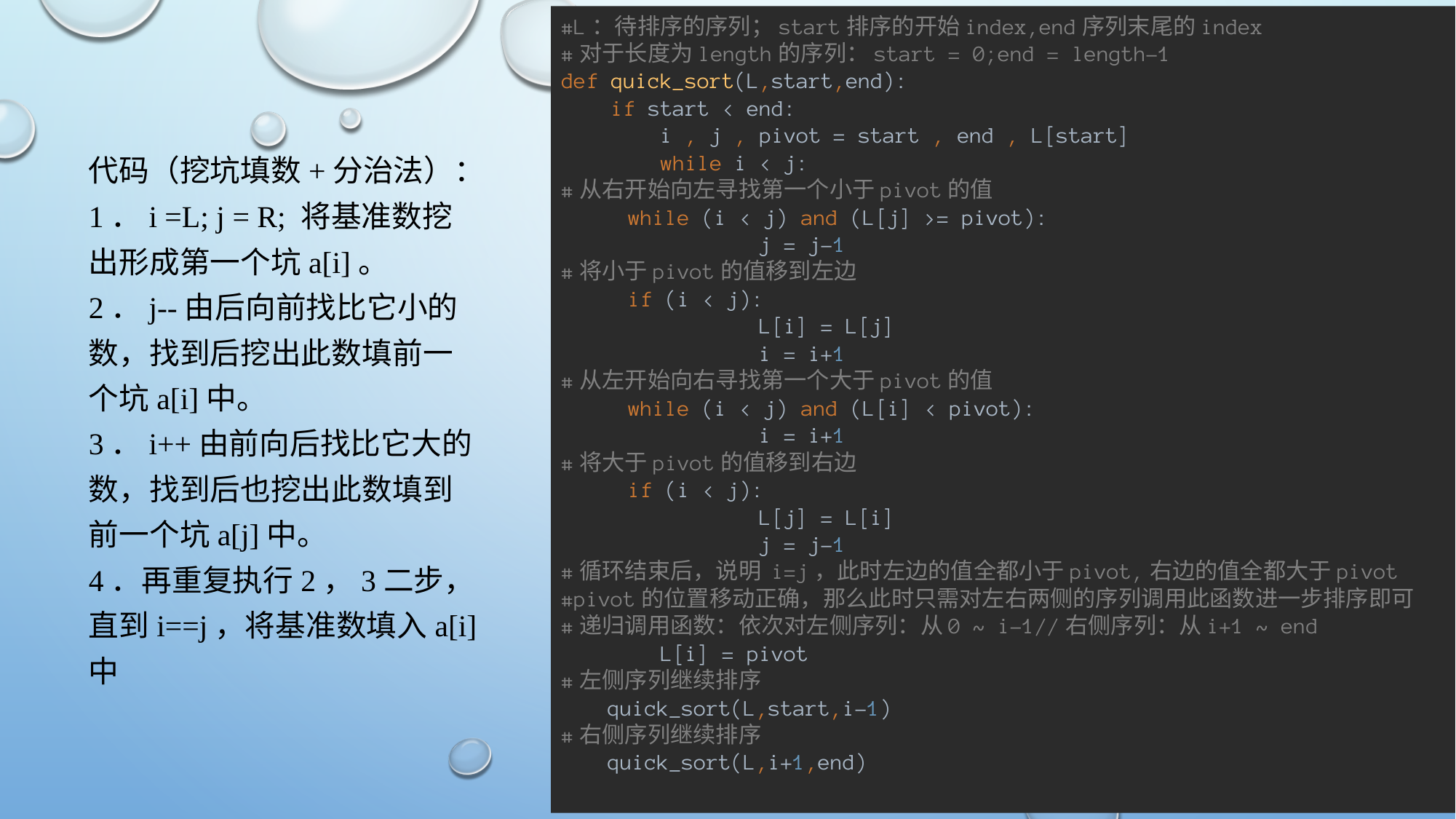

#L：待排序的序列；start排序的开始index,end序列末尾的index
#对于长度为length的序列：start = 0;end = length-1
def quick_sort(L,start,end):
    if start < end:
        i , j , pivot = start , end , L[start]
        while i < j:
#从右开始向左寻找第一个小于pivot的值
            while (i < j) and (L[j] >= pivot):
                j = j-1
#将小于pivot的值移到左边
            if (i < j):
                L[i] = L[j]
                i = i+1
#从左开始向右寻找第一个大于pivot的值
            while (i < j) and (L[i] < pivot):
                i = i+1
#将大于pivot的值移到右边
            if (i < j):
                L[j] = L[i]
                j = j-1
#循环结束后，说明 i=j，此时左边的值全都小于pivot,右边的值全都大于pivot
#pivot的位置移动正确，那么此时只需对左右两侧的序列调用此函数进一步排序即可
#递归调用函数：依次对左侧序列：从0 ~ i-1//右侧序列：从i+1 ~ end
        L[i] = pivot
#左侧序列继续排序
        quick_sort(L,start,i-1)
#右侧序列继续排序
        quick_sort(L,i+1,end)
代码（挖坑填数+分治法）：
1．i =L; j = R; 将基准数挖出形成第一个坑a[i]。
2．j--由后向前找比它小的数，找到后挖出此数填前一个坑a[i]中。
3．i++由前向后找比它大的数，找到后也挖出此数填到前一个坑a[j]中。
4．再重复执行2，3二步，直到i==j，将基准数填入a[i]中